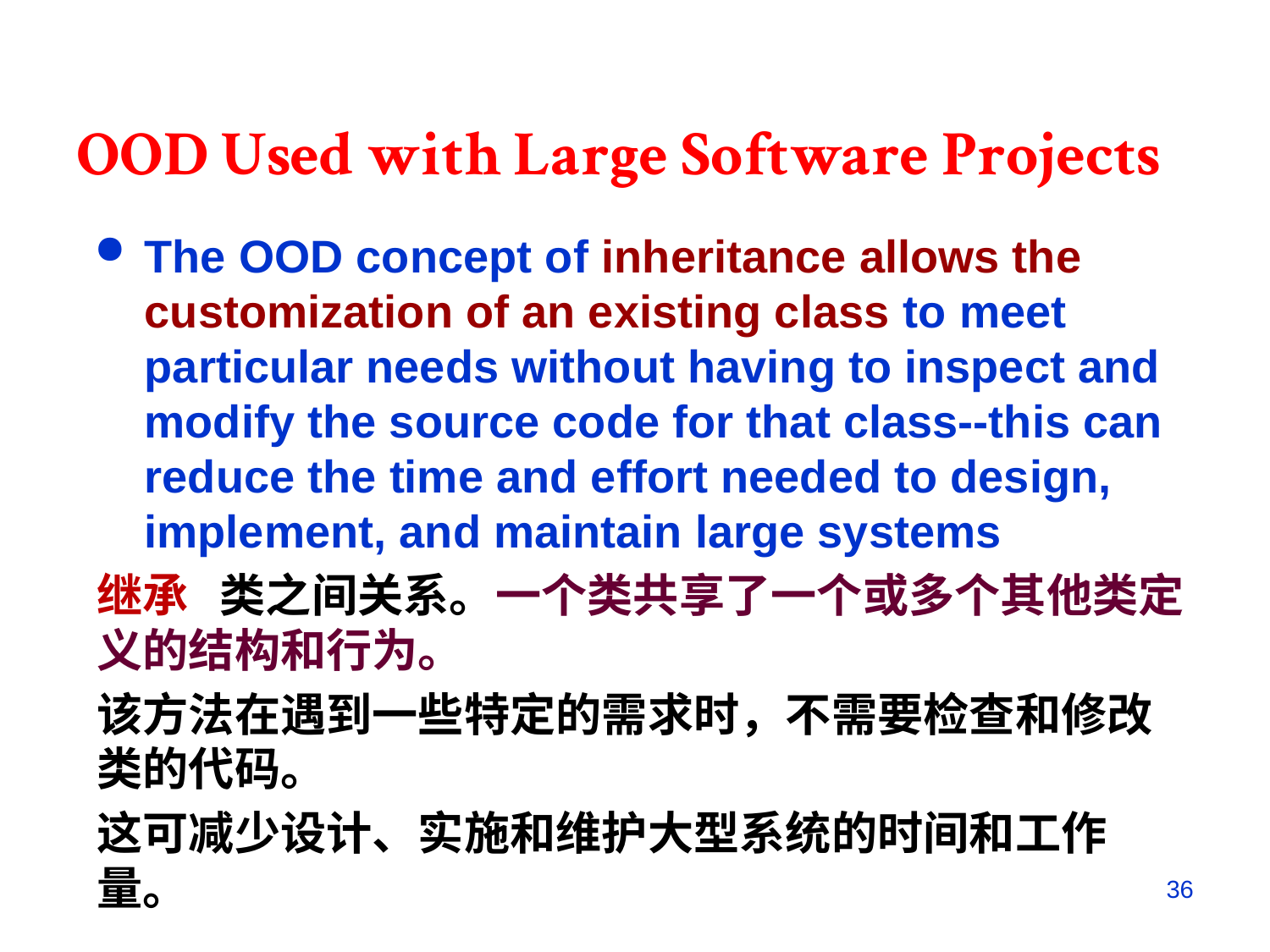

OOD Used with Large Software Projects
The OOD concept of inheritance allows the customization of an existing class to meet particular needs without having to inspect and modify the source code for that class--this can reduce the time and effort needed to design, implement, and maintain large systems
继承   类之间关系。一个类共享了一个或多个其他类定义的结构和行为。
该方法在遇到一些特定的需求时，不需要检查和修改类的代码。
这可减少设计、实施和维护大型系统的时间和工作量。
36